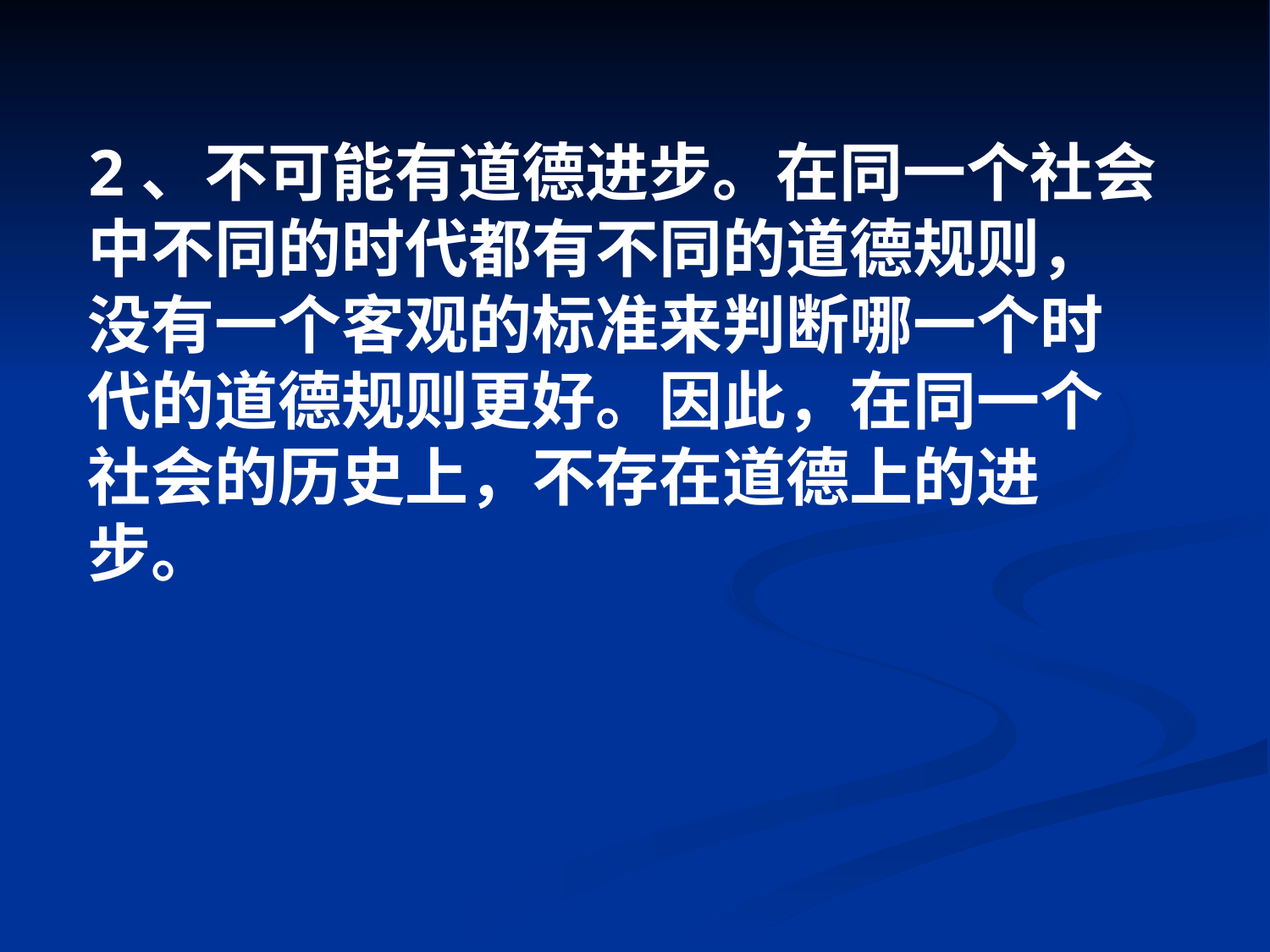

2、不可能有道德进步。在同一个社会中不同的时代都有不同的道德规则，没有一个客观的标准来判断哪一个时代的道德规则更好。因此，在同一个社会的历史上，不存在道德上的进步。